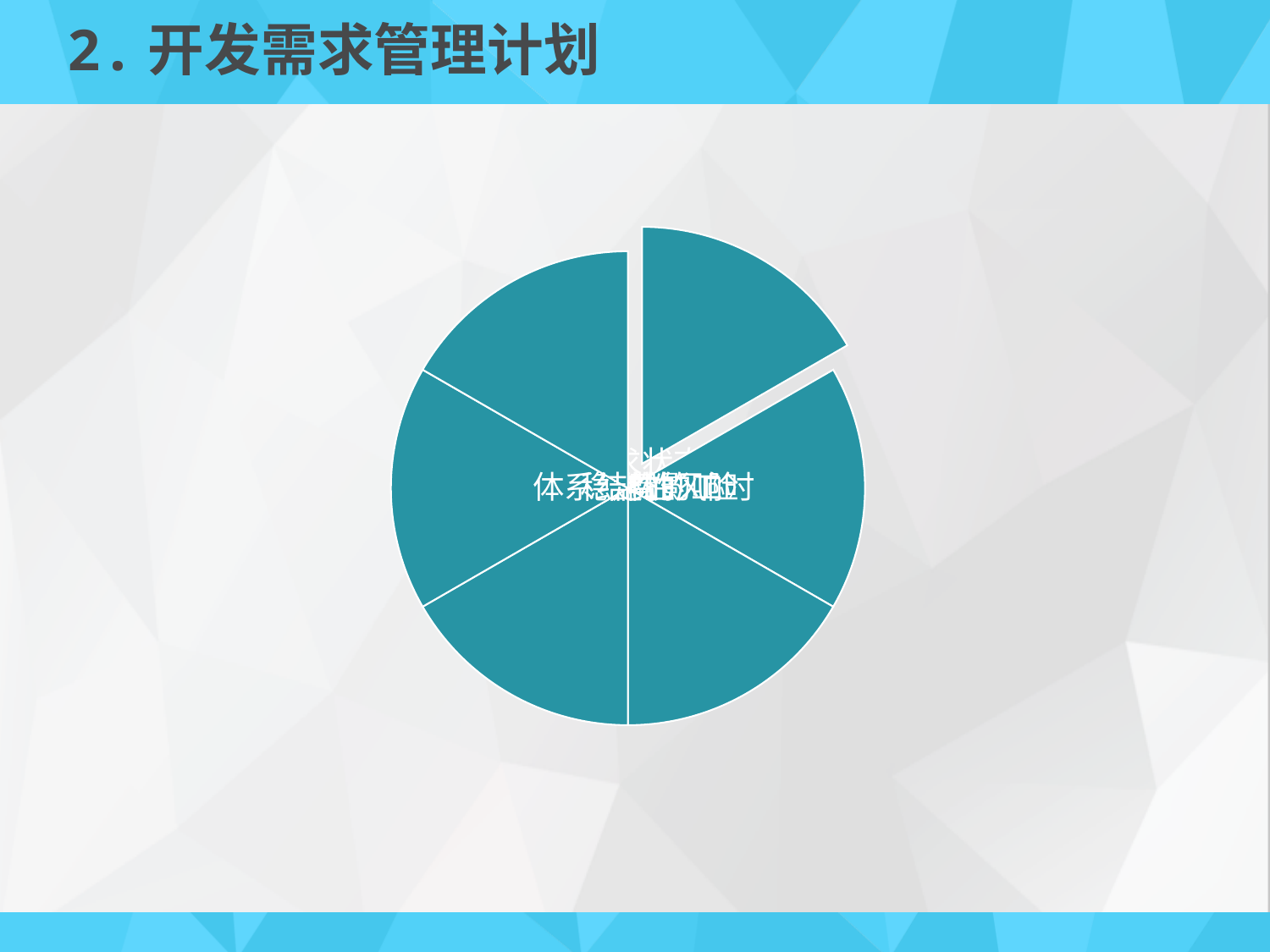

# 2.开发需求管理计划
需求状态
收益
实施所花费的工时
开发工作的风险
稳定性
体系结构影响